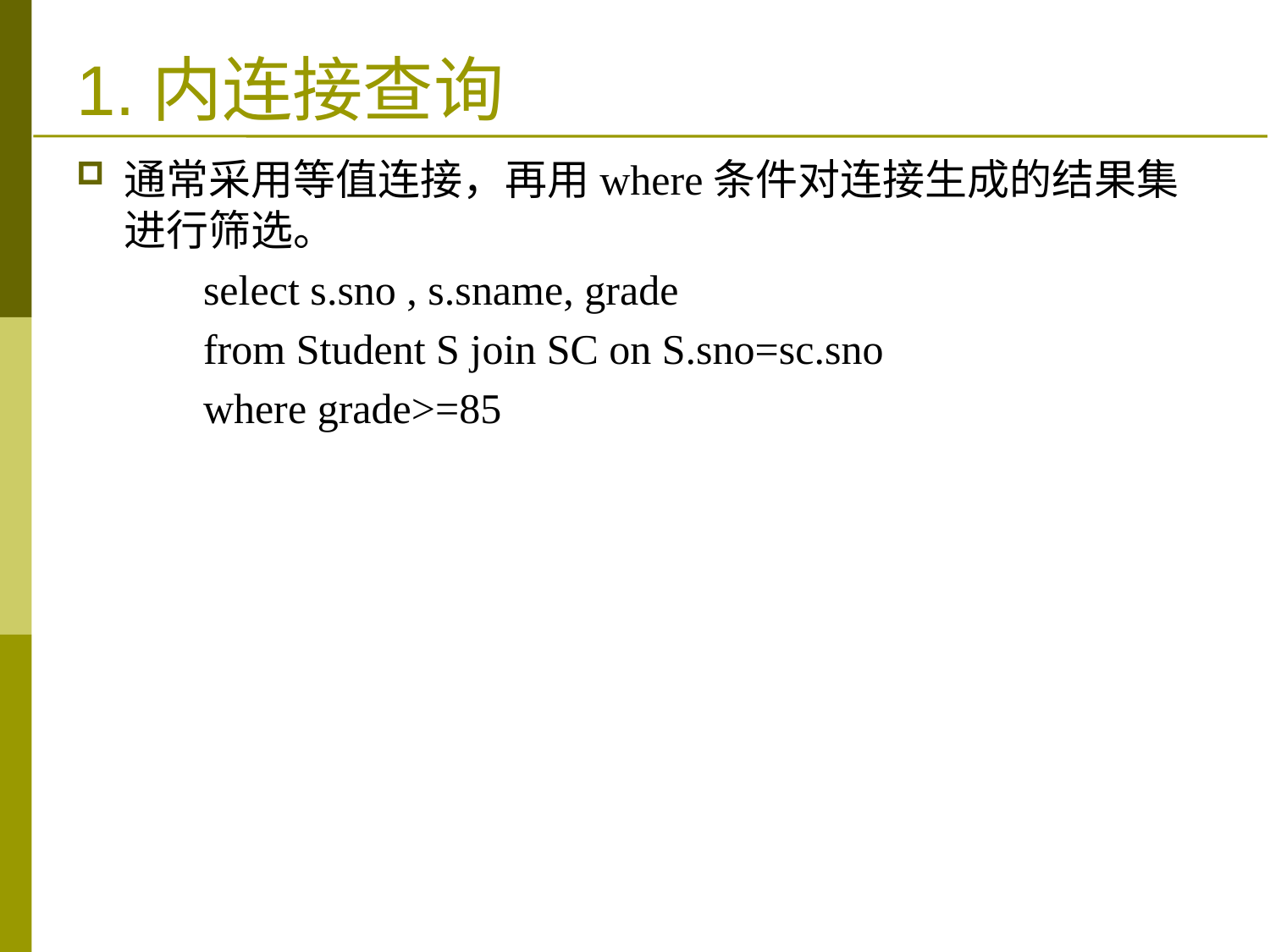

# 1.内连接查询
通常采用等值连接，再用where条件对连接生成的结果集进行筛选。
	select s.sno , s.sname, grade
	from Student S join SC on S.sno=sc.sno
	where grade>=85